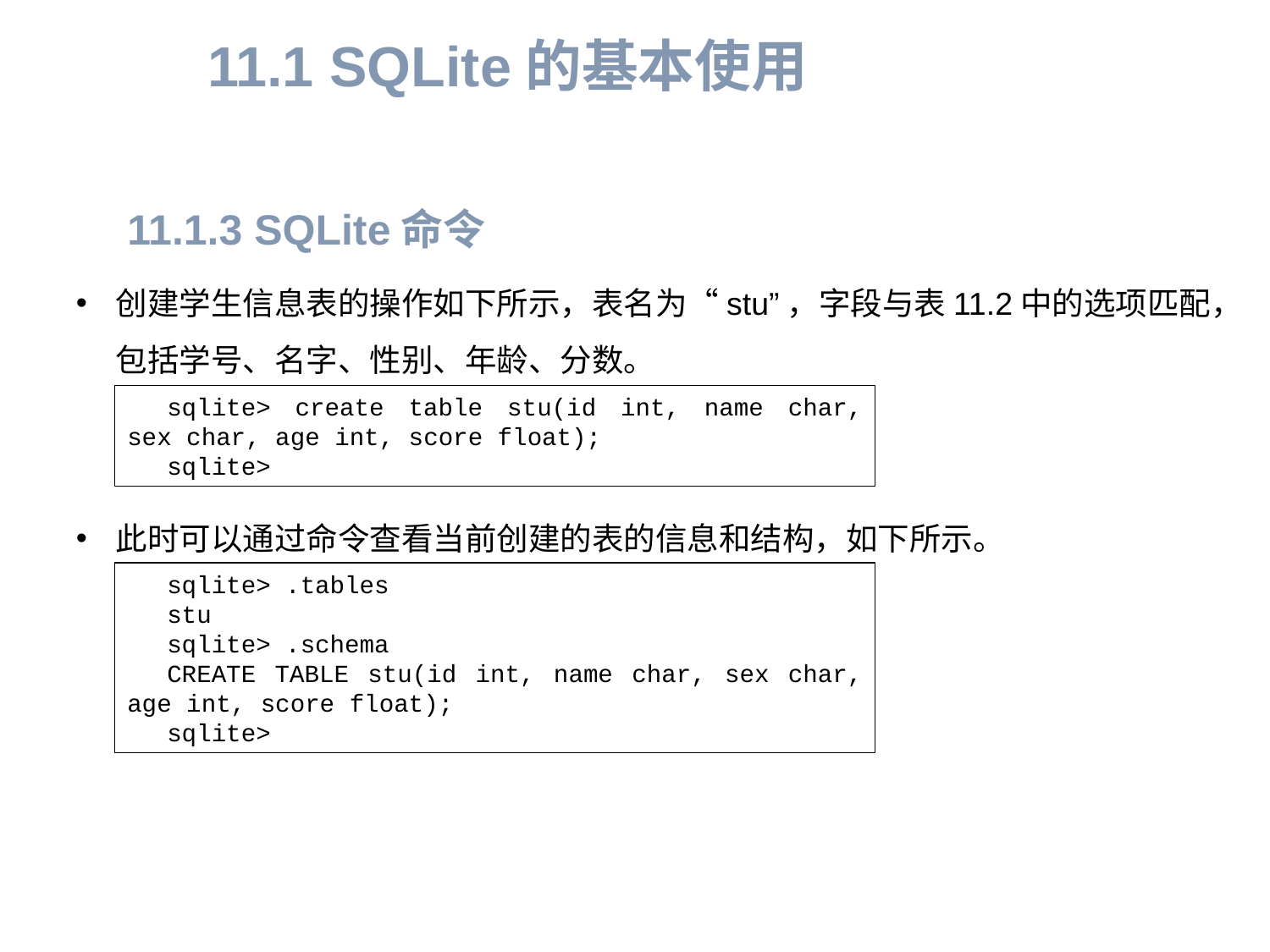

11.1 SQLite的基本使用
11.1.3 SQLite命令
创建学生信息表的操作如下所示，表名为“stu”，字段与表11.2中的选项匹配，包括学号、名字、性别、年龄、分数。
sqlite> create table stu(id int, name char, sex char, age int, score float);
sqlite>
此时可以通过命令查看当前创建的表的信息和结构，如下所示。
sqlite> .tables
stu
sqlite> .schema
CREATE TABLE stu(id int, name char, sex char, age int, score float);
sqlite>